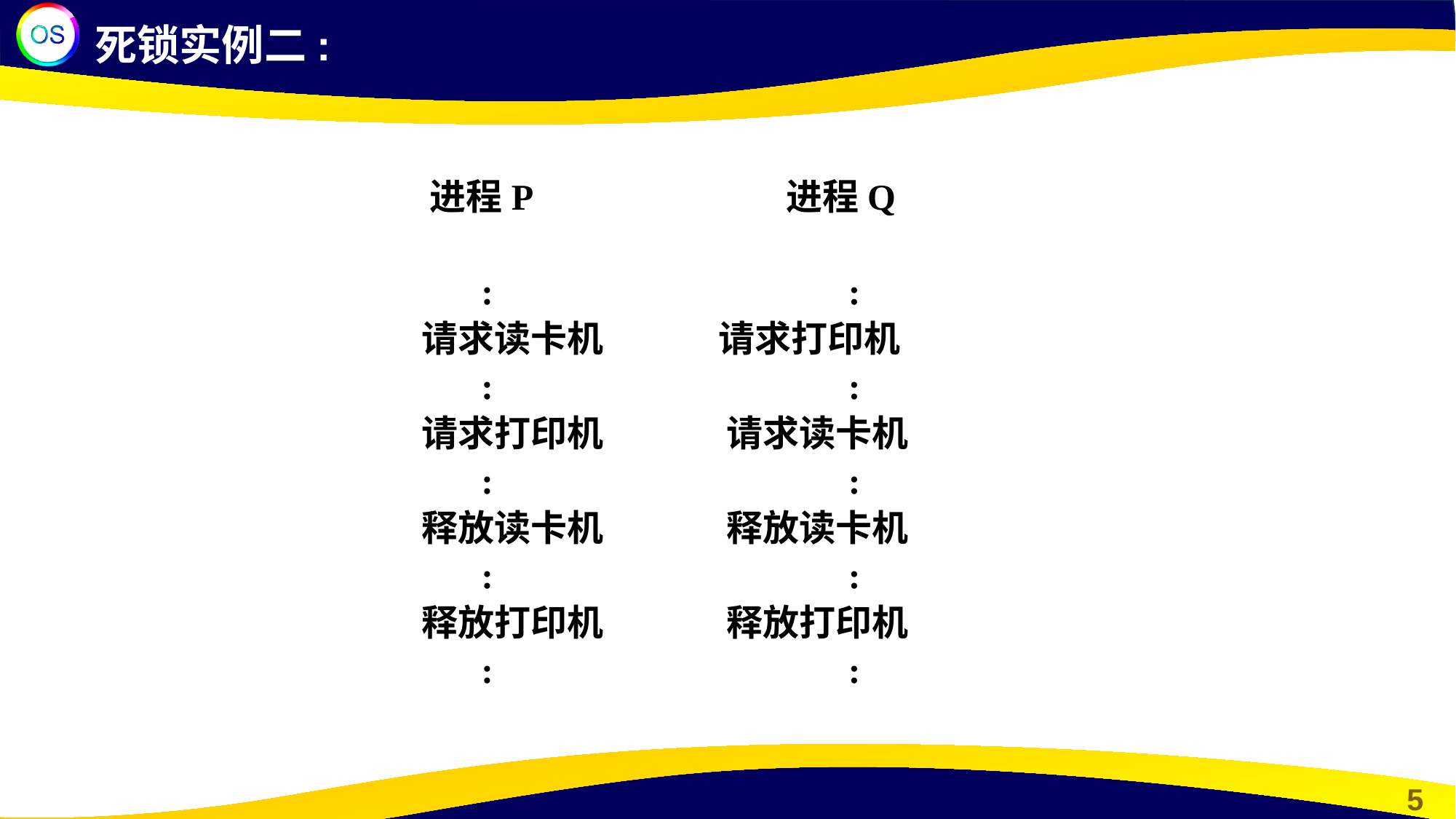

死锁实例二:

                进程P                           进程Q

                     :                                       :
               请求读卡机              请求打印机
                     :                                       :
               请求打印机               请求读卡机
                     :                                       :
               释放读卡机               释放读卡机
                     :                                       :
               释放打印机               释放打印机
                     :                                       :